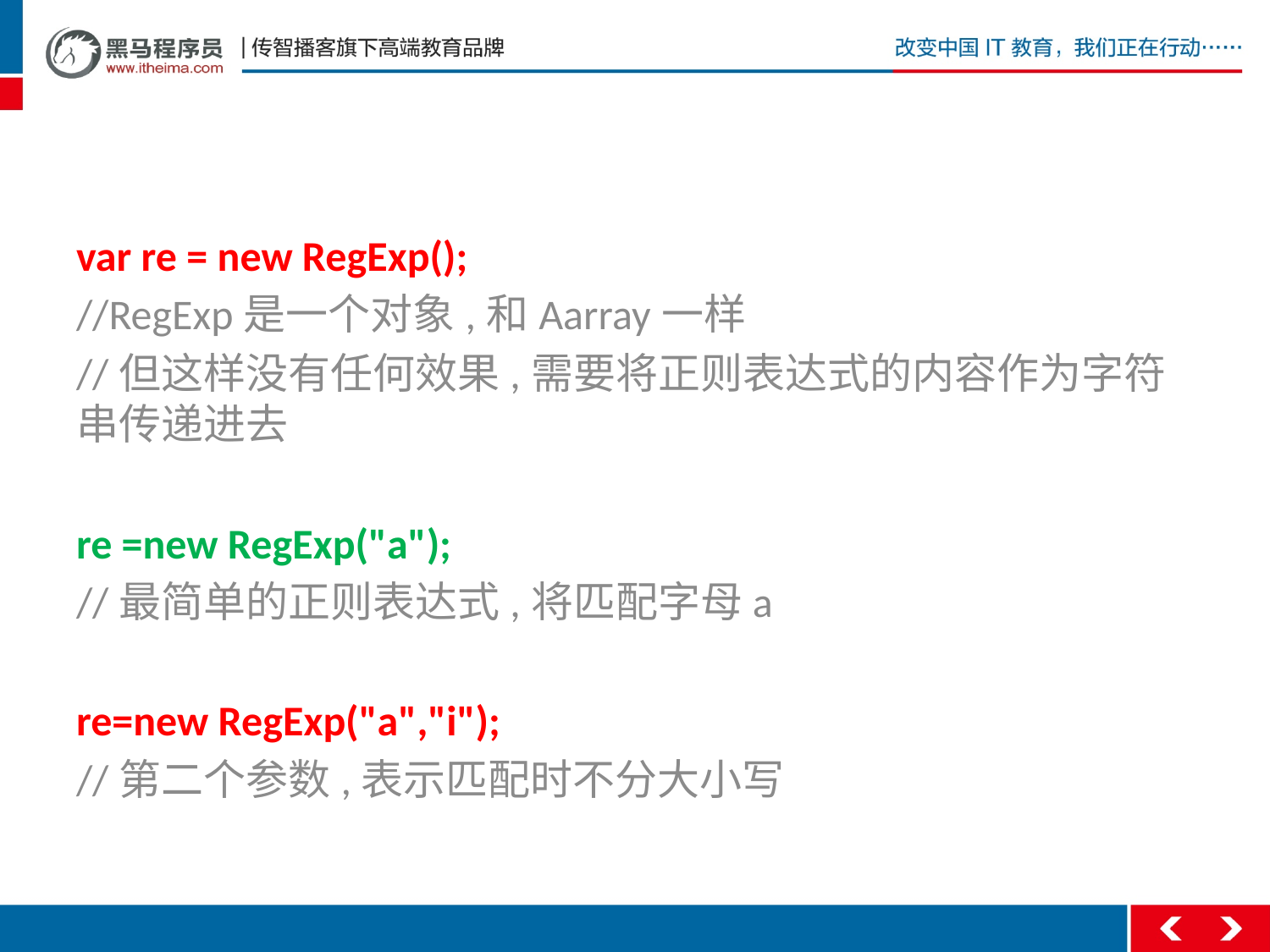

#
var re = new RegExp();
//RegExp是一个对象,和Aarray一样
//但这样没有任何效果,需要将正则表达式的内容作为字符串传递进去

re =new RegExp("a");
//最简单的正则表达式,将匹配字母a

re=new RegExp("a","i");
//第二个参数,表示匹配时不分大小写